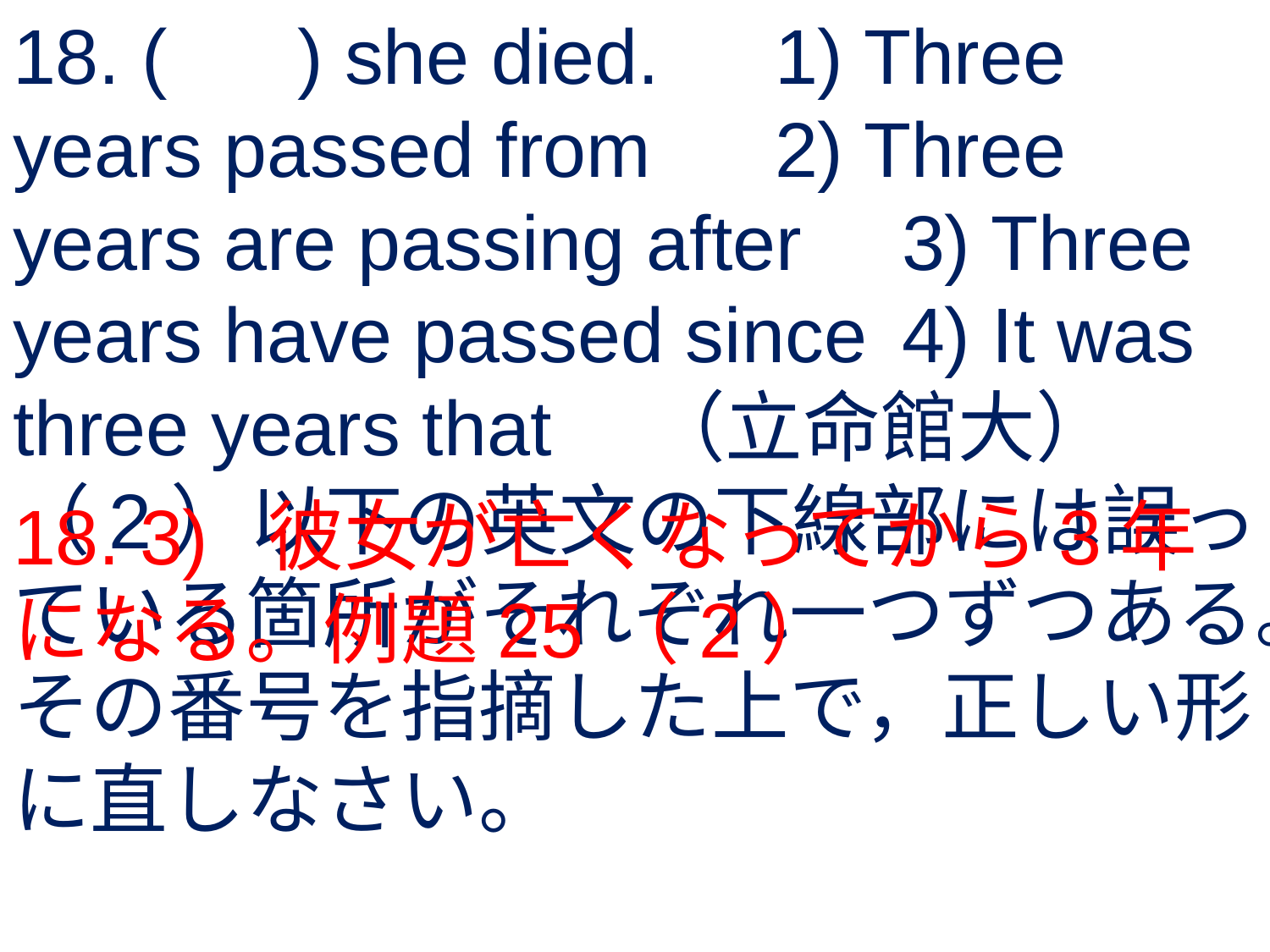

# 18. (      ) she died.	1) Three years passed from	2) Three years are passing after	3) Three years have passed since	4) It was three years that	（立命館大）（2）以下の英文の下線部には誤っている箇所がそれぞれ一つずつある。その番号を指摘した上で，正しい形に直しなさい。
18.	3) 	彼女が亡くなってから3年になる。例題25（2）